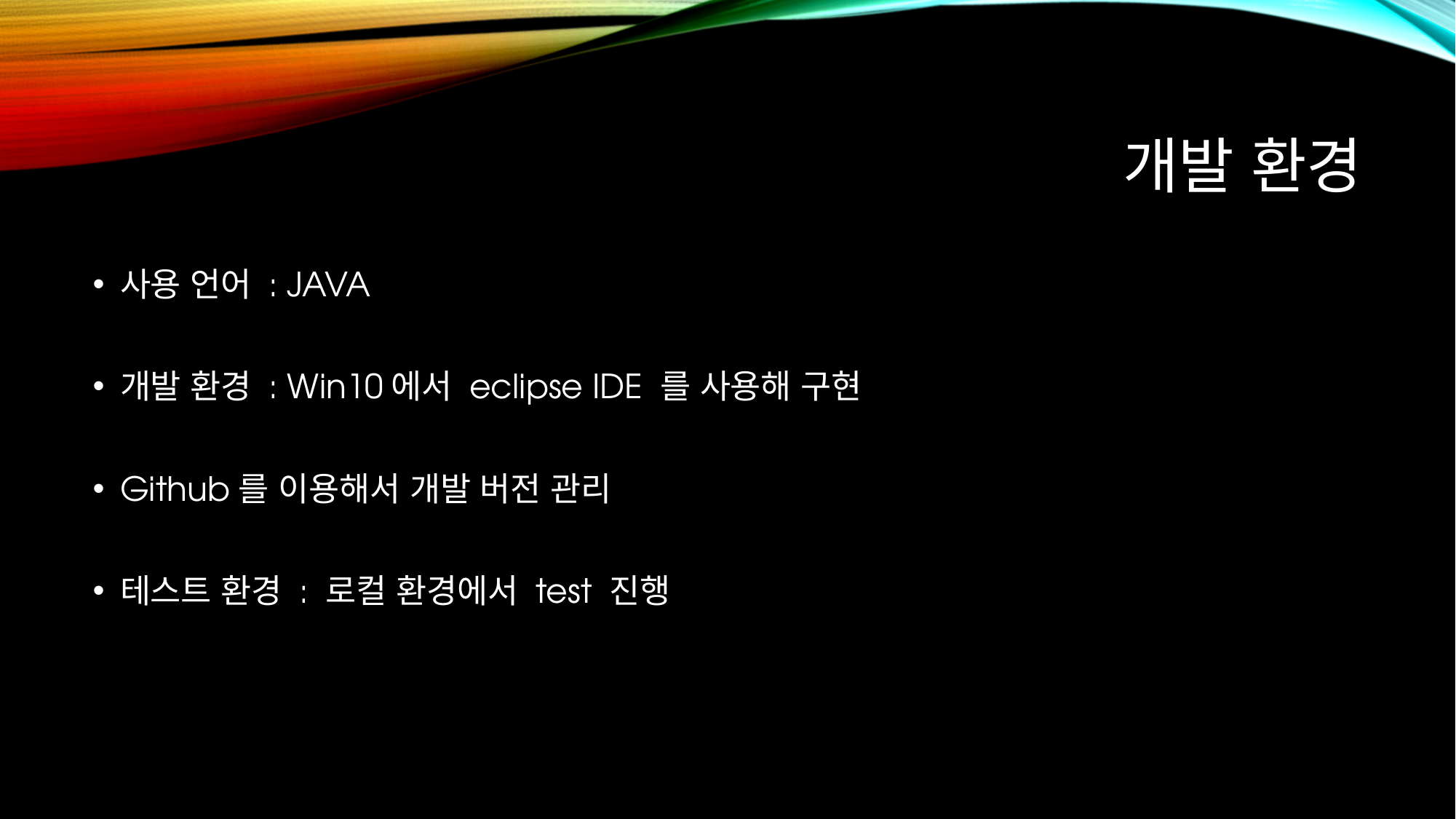

# 개발 환경
사용 언어 : JAVA

개발 환경 : Win10에서 eclipse IDE 를 사용해 구현

Github를 이용해서 개발 버전 관리

테스트 환경 : 로컬 환경에서 test 진행